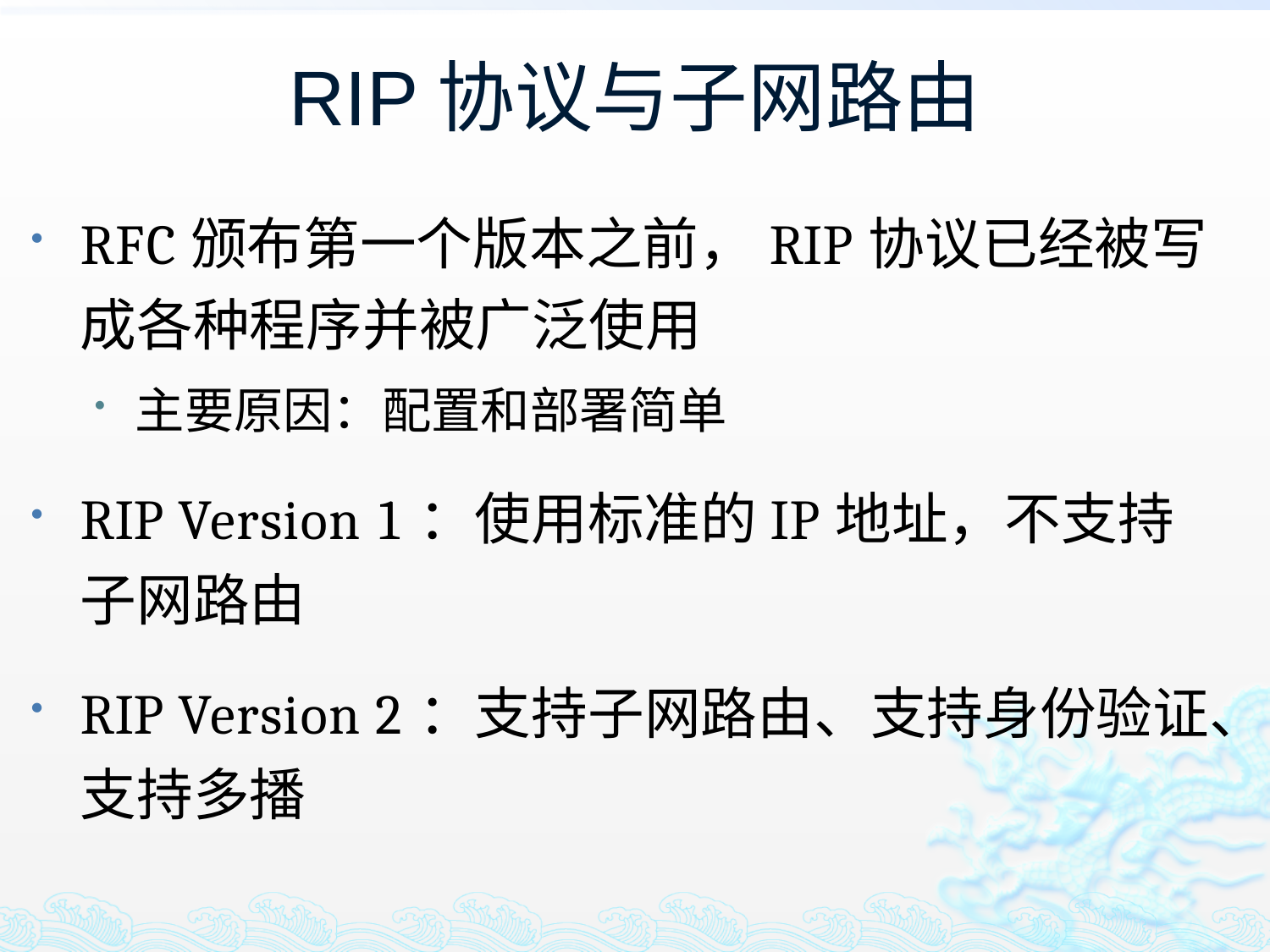

# RIP协议与子网路由
RFC颁布第一个版本之前，RIP协议已经被写成各种程序并被广泛使用
主要原因：配置和部署简单
RIP Version 1：使用标准的IP地址，不支持子网路由
RIP Version 2：支持子网路由、支持身份验证、支持多播